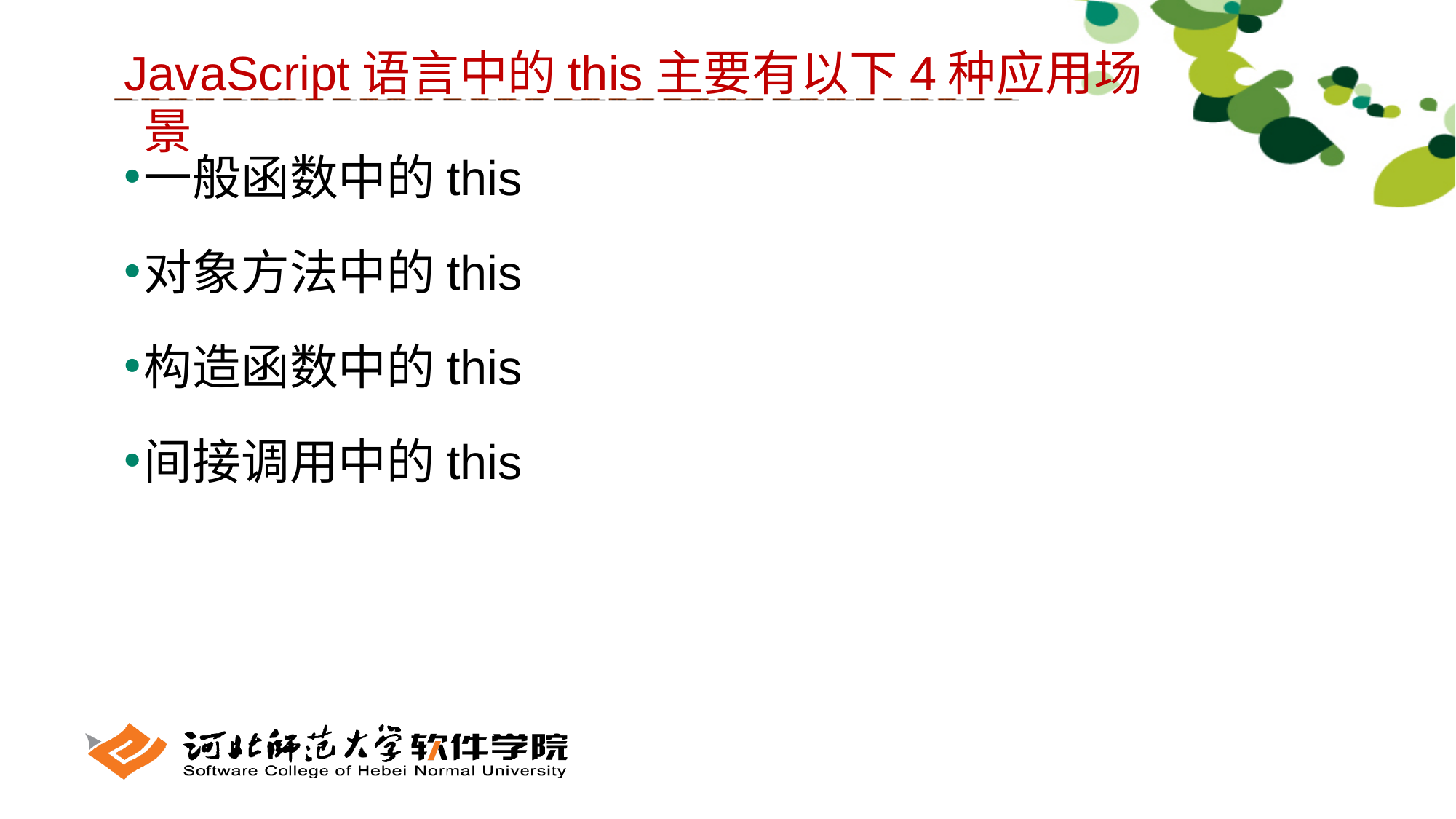

JavaScript语言中的this主要有以下4种应用场景
一般函数中的this
对象方法中的this
构造函数中的this
间接调用中的this